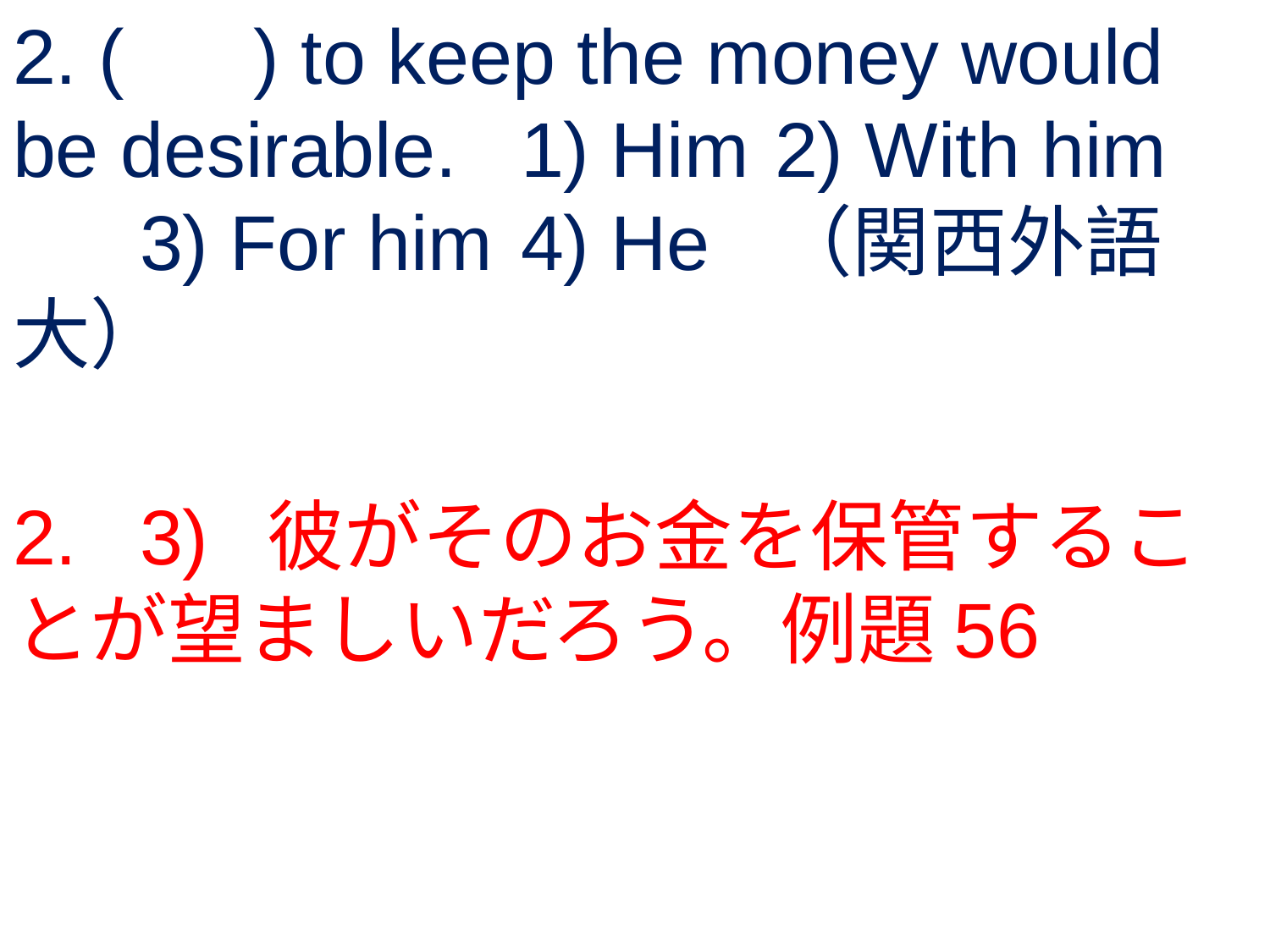

# 2. (      ) to keep the money would be desirable.	1) Him	2) With him	3) For him	4) He	（関西外語大）
2.	3) 	彼がそのお金を保管することが望ましいだろう。例題56